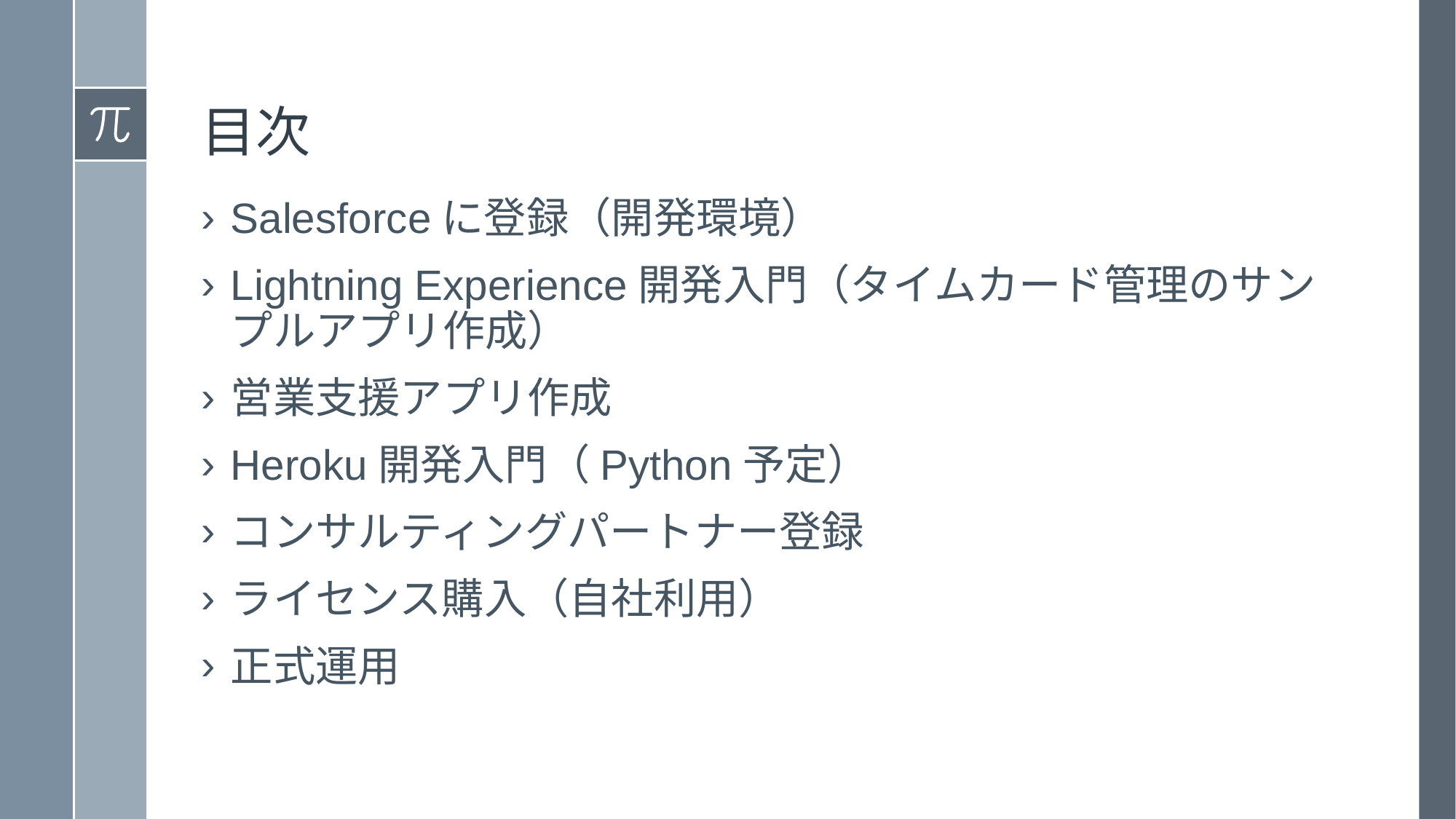

# 目次
Salesforceに登録（開発環境）
Lightning Experience開発入門（タイムカード管理のサンプルアプリ作成）
営業支援アプリ作成
Heroku開発入門（Python予定）
コンサルティングパートナー登録
ライセンス購入（自社利用）
正式運用